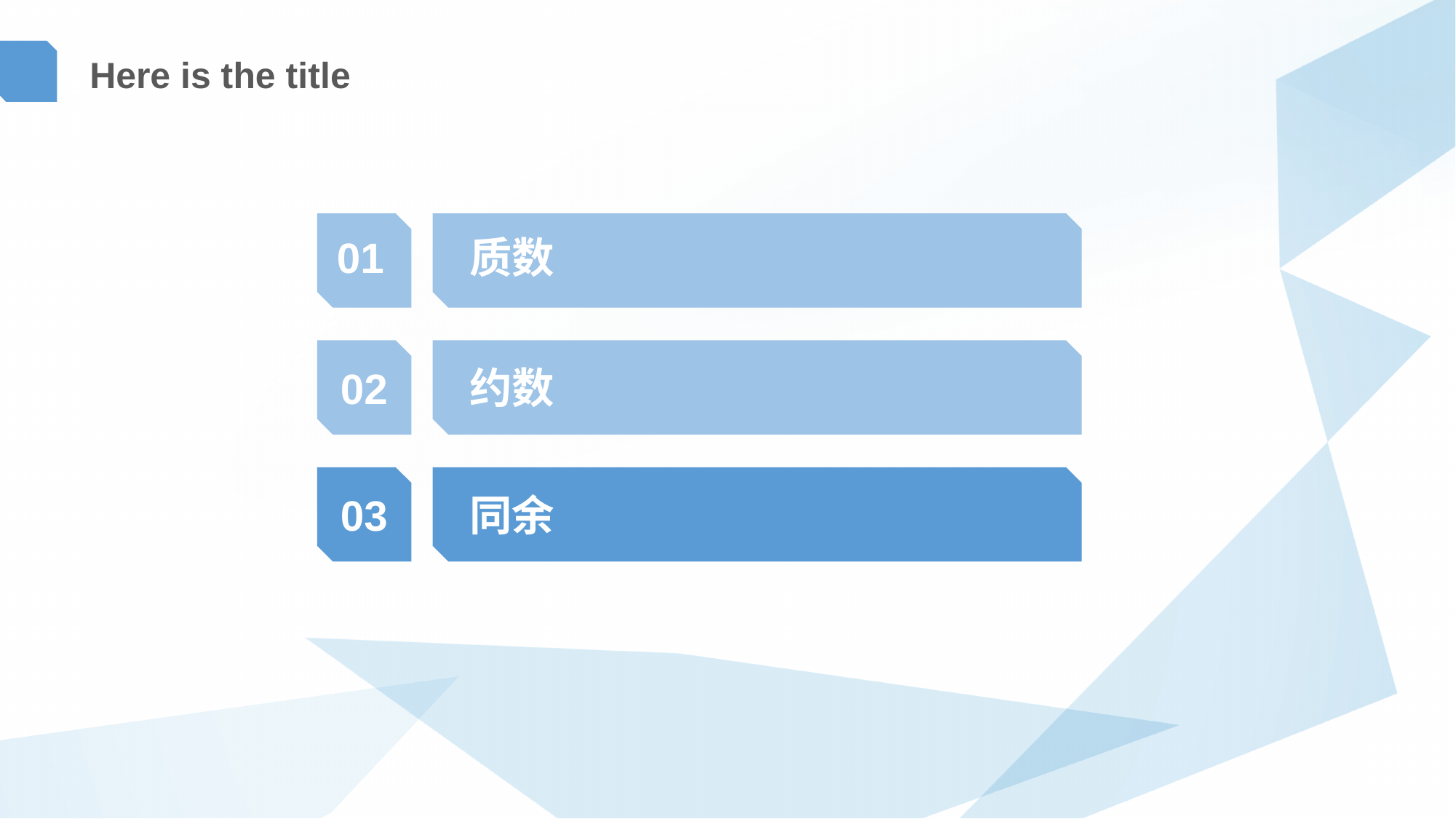

Here is the title

01
质数

约数
02

03
同余